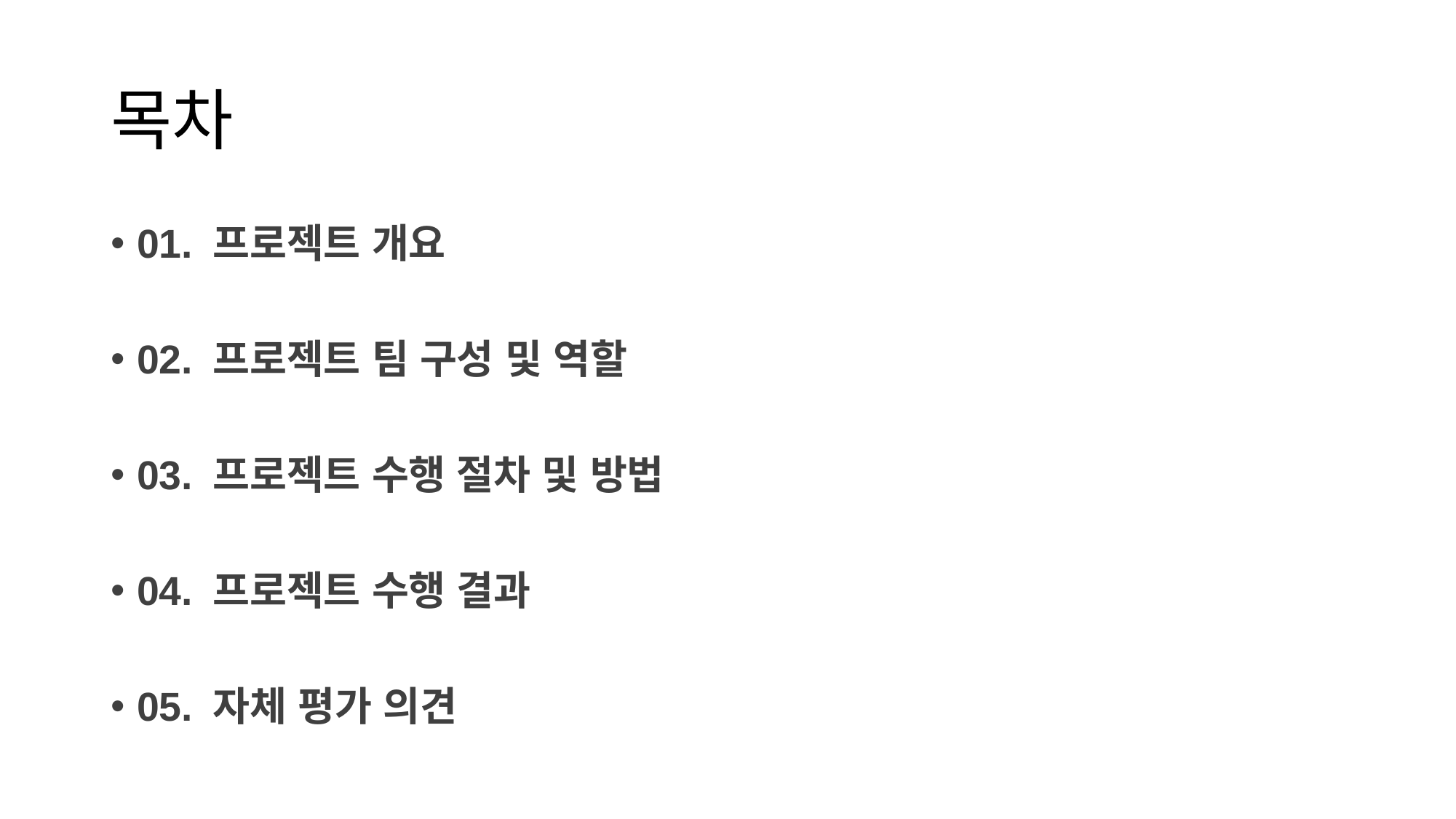

# 목차
01. 프로젝트 개요

02. 프로젝트 팀 구성 및 역할

03. 프로젝트 수행 절차 및 방법

04. 프로젝트 수행 결과

05. 자체 평가 의견